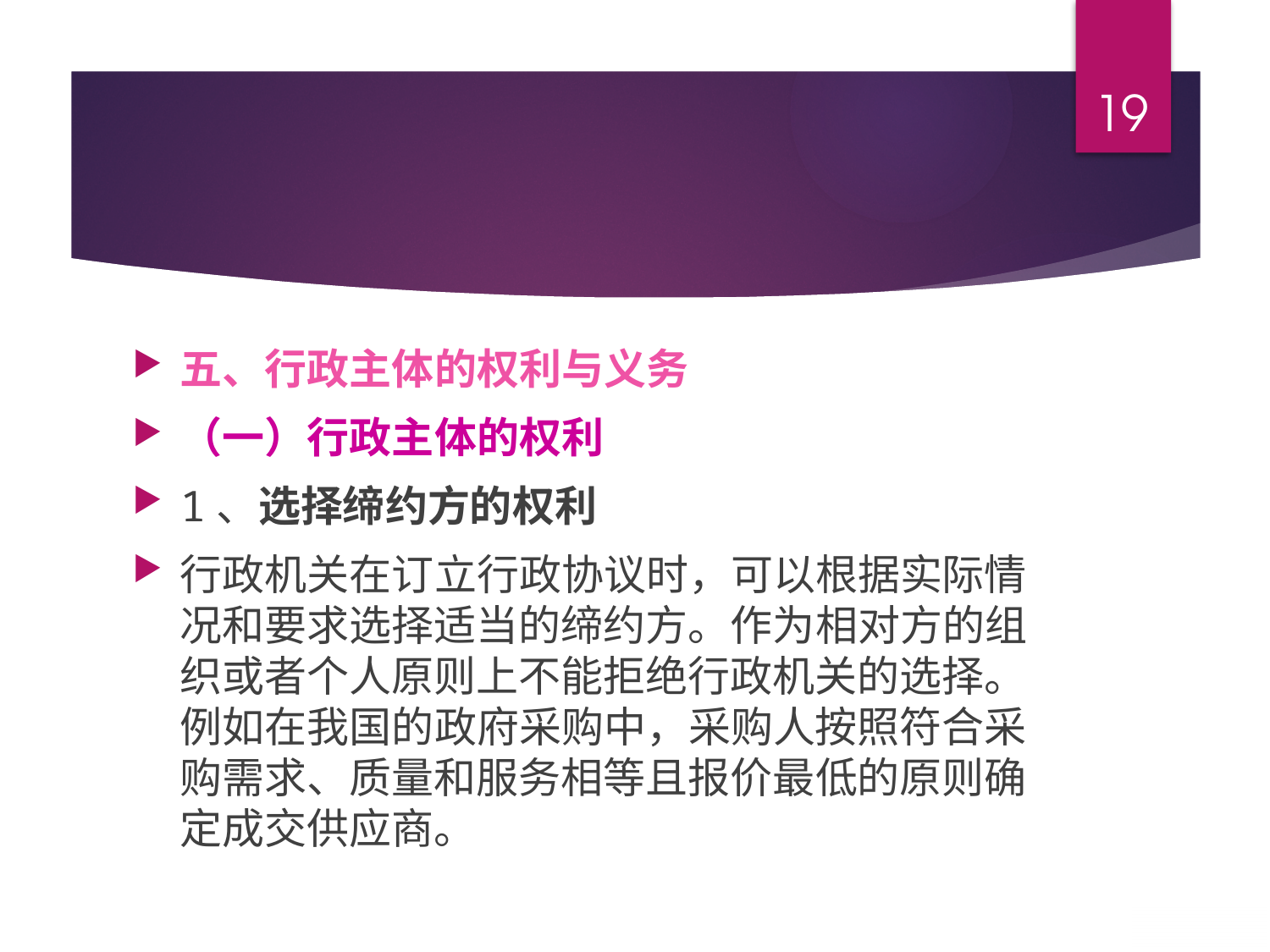

19
#
五、行政主体的权利与义务
（一）行政主体的权利
1、选择缔约方的权利
行政机关在订立行政协议时，可以根据实际情况和要求选择适当的缔约方。作为相对方的组织或者个人原则上不能拒绝行政机关的选择。例如在我国的政府采购中，采购人按照符合采购需求、质量和服务相等且报价最低的原则确定成交供应商。